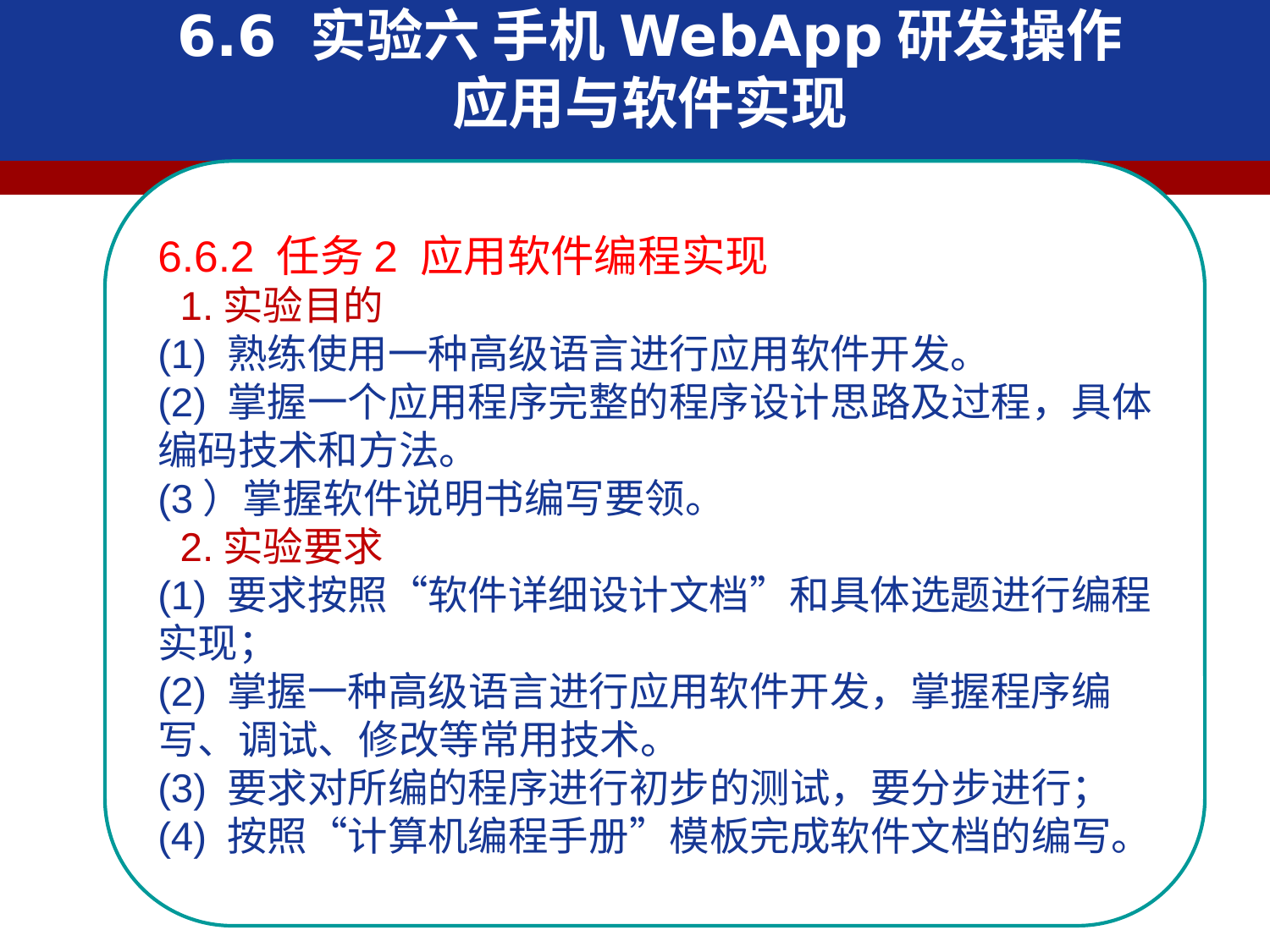

6.6 实验六 手机WebApp研发操作
应用与软件实现

6.6.2 任务2 应用软件编程实现
  1.实验目的
(1) 熟练使用一种高级语言进行应用软件开发。
(2) 掌握一个应用程序完整的程序设计思路及过程，具体编码技术和方法。
(3）掌握软件说明书编写要领。
  2.实验要求
(1) 要求按照“软件详细设计文档”和具体选题进行编程实现；
(2) 掌握一种高级语言进行应用软件开发，掌握程序编写、调试、修改等常用技术。
(3) 要求对所编的程序进行初步的测试，要分步进行；
(4) 按照“计算机编程手册”模板完成软件文档的编写。